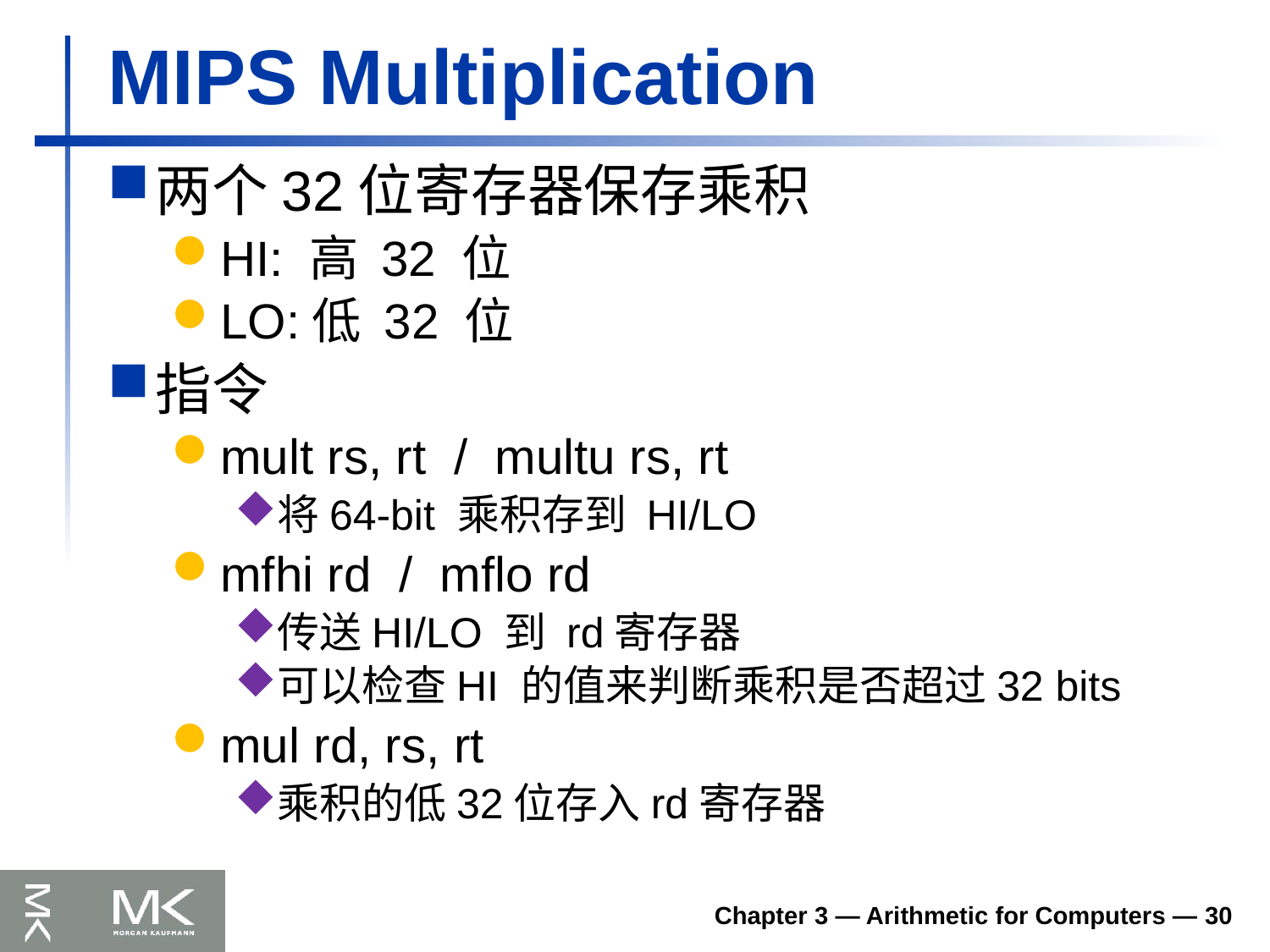

# MIPS Multiplication
两个32位寄存器保存乘积
HI: 高 32 位
LO:低 32 位
指令
mult rs, rt  /  multu rs, rt
将64-bit 乘积存到 HI/LO
mfhi rd  /  mflo rd
传送HI/LO 到 rd寄存器
可以检查HI 的值来判断乘积是否超过32 bits
mul rd, rs, rt
乘积的低32位存入rd寄存器
Chapter 3 — Arithmetic for Computers — 30